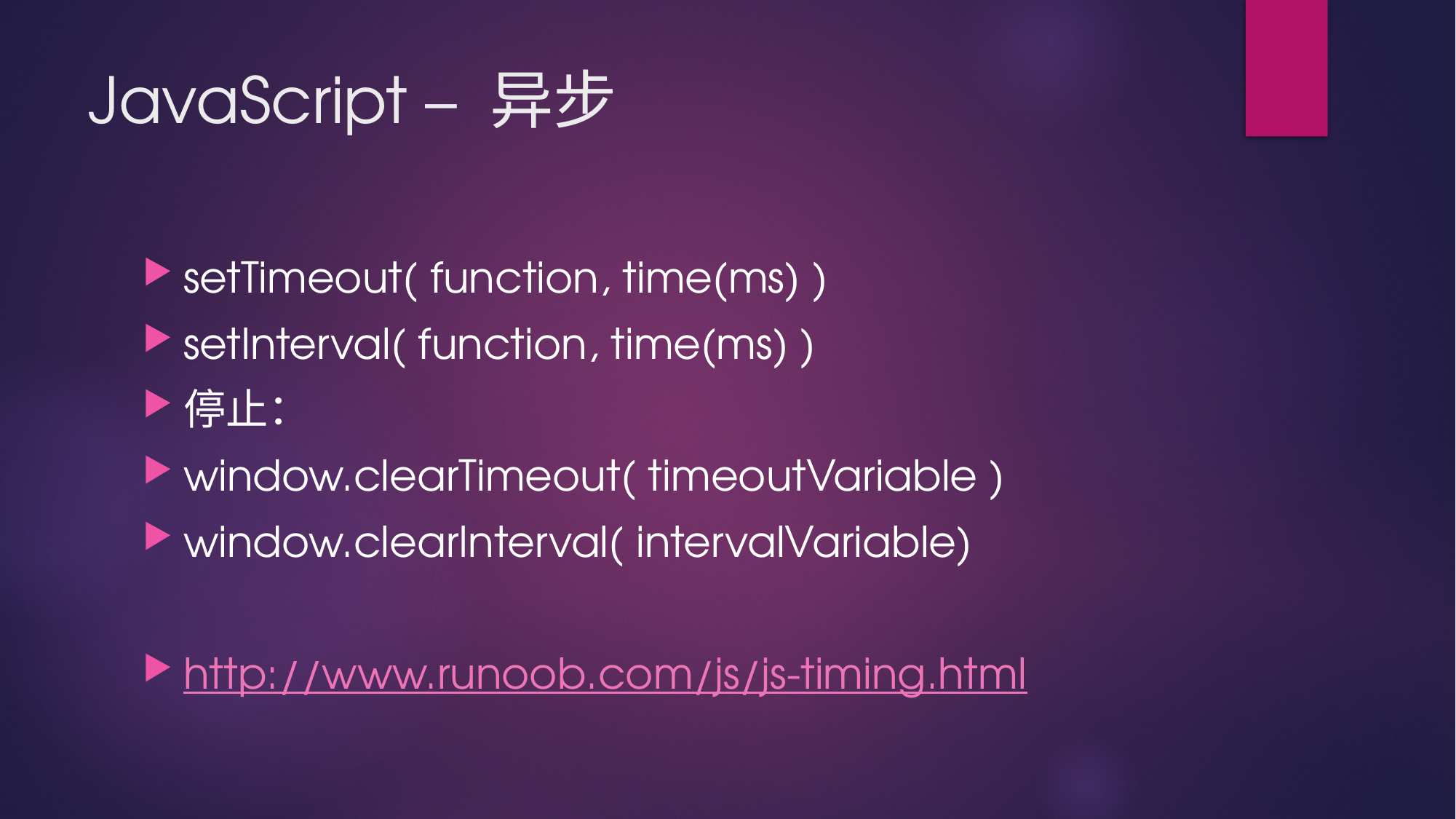

# JavaScript – 异步
setTimeout( function, time(ms) )
setInterval( function, time(ms) )
停止：
window.clearTimeout( timeoutVariable )
window.clearInterval( intervalVariable)

http://www.runoob.com/js/js-timing.html